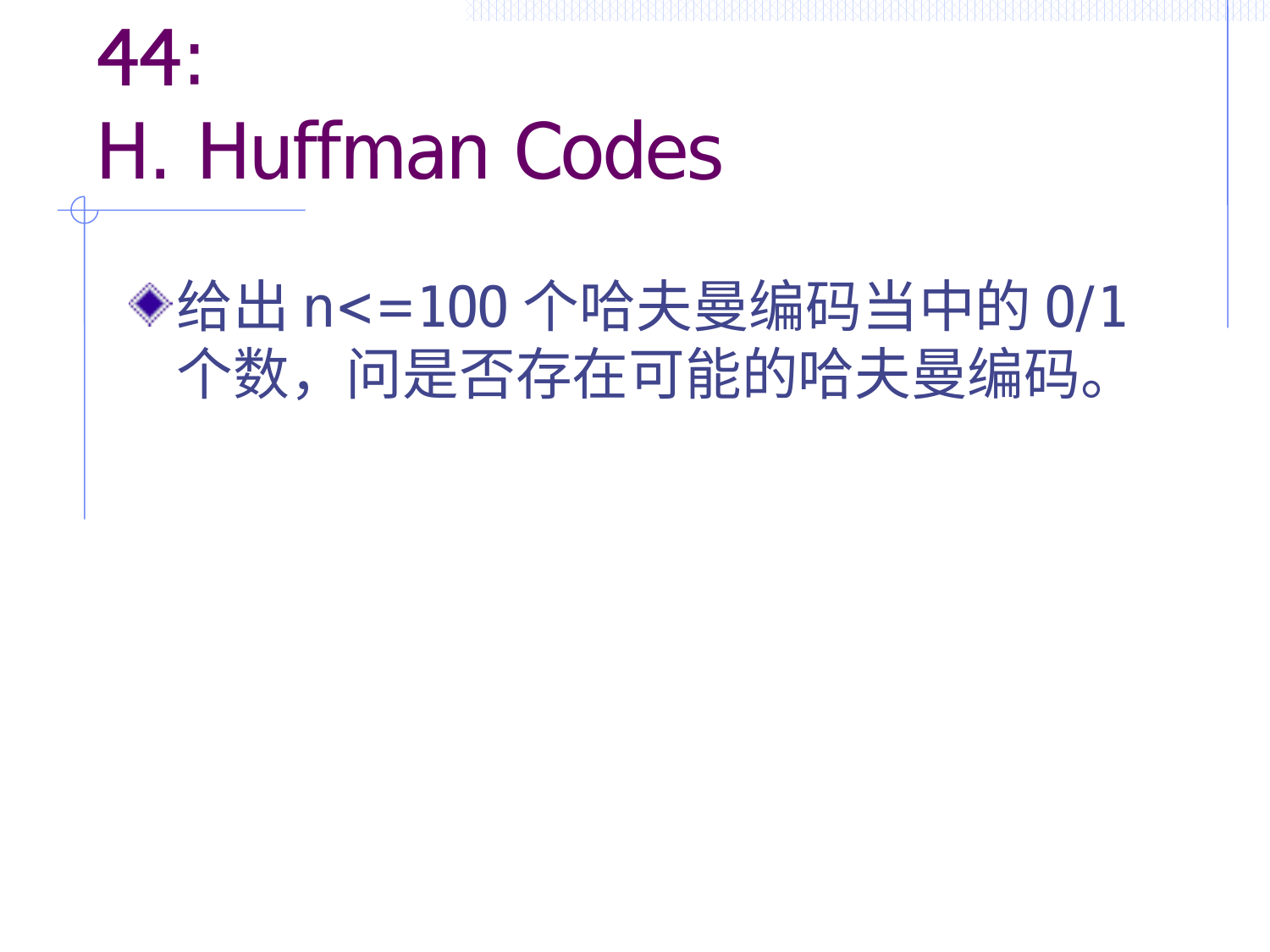

# Andrew Stankevich Contest 44: H. Huffman Codes
给出n<=100个哈夫曼编码当中的0/1个数，问是否存在可能的哈夫曼编码。